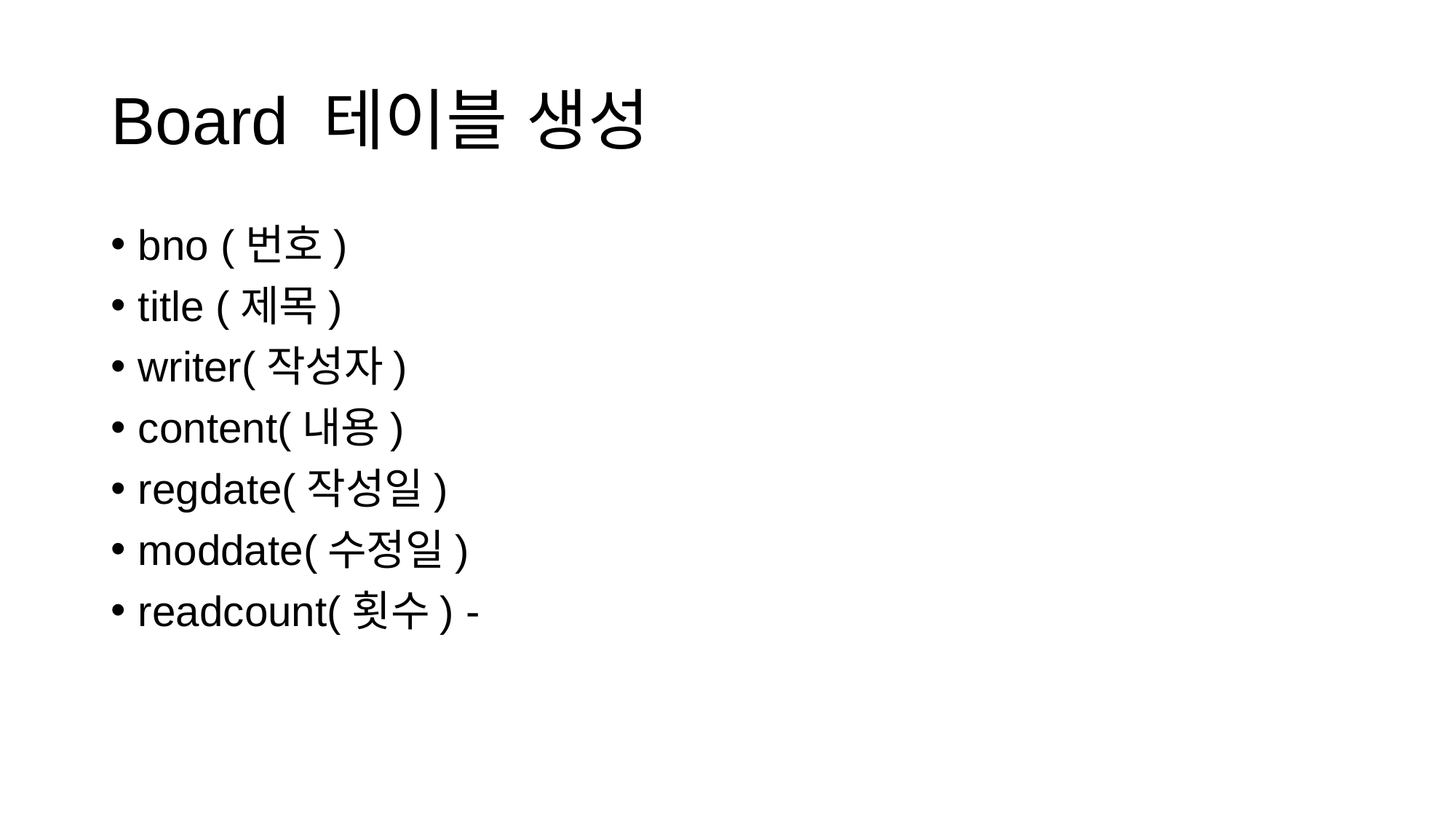

# Board 테이블 생성
bno (번호)
title (제목)
writer(작성자)
content(내용)
regdate(작성일)
moddate(수정일)
readcount(횟수) -